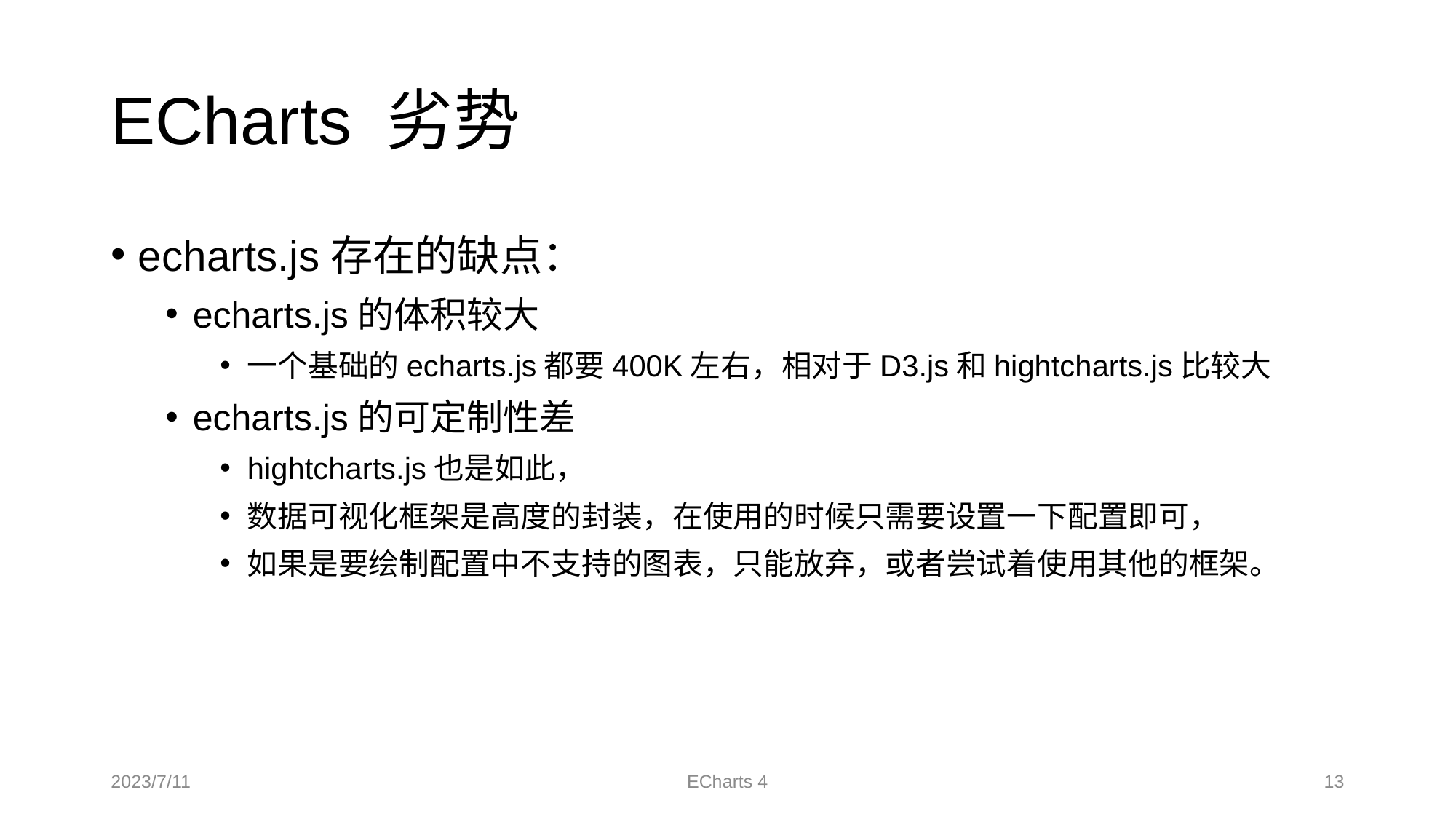

# ECharts 劣势
echarts.js存在的缺点：
echarts.js的体积较大
一个基础的echarts.js都要400K左右，相对于D3.js和hightcharts.js比较大
echarts.js的可定制性差
hightcharts.js也是如此，
数据可视化框架是高度的封装，在使用的时候只需要设置一下配置即可，
如果是要绘制配置中不支持的图表，只能放弃，或者尝试着使用其他的框架。
2023/7/11
ECharts 4
13